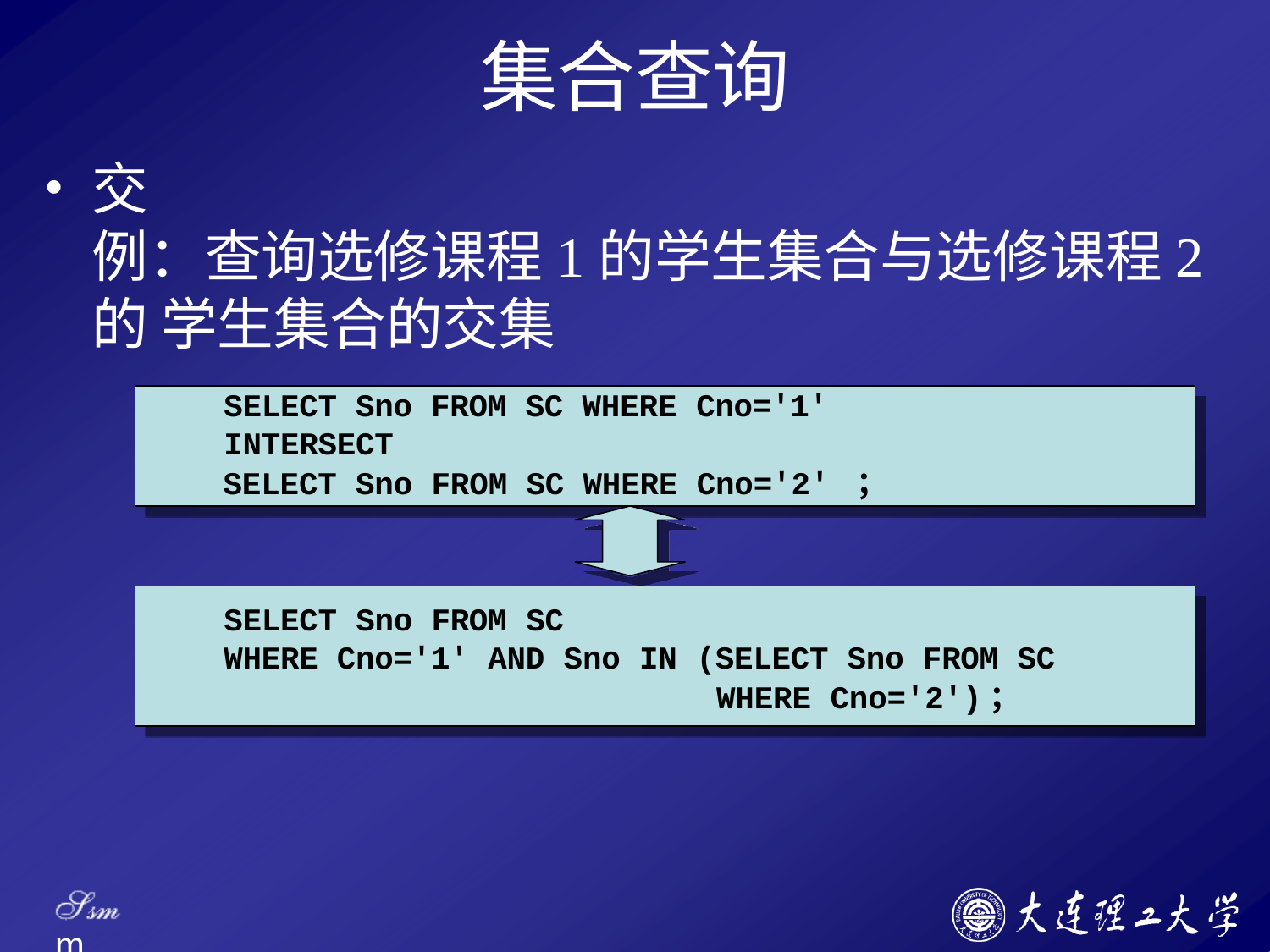

# 集合查询
交
例：查询选修课程1的学生集合与选修课程2的 学生集合的交集
SELECT Sno FROM SC WHERE Cno='1'
INTERSECT
SELECT Sno FROM SC WHERE Cno='2' ；

SELECT Sno FROM SC
WHERE Cno='1' AND Sno IN (SELECT Sno FROM SC
WHERE Cno='2')；

Ssm